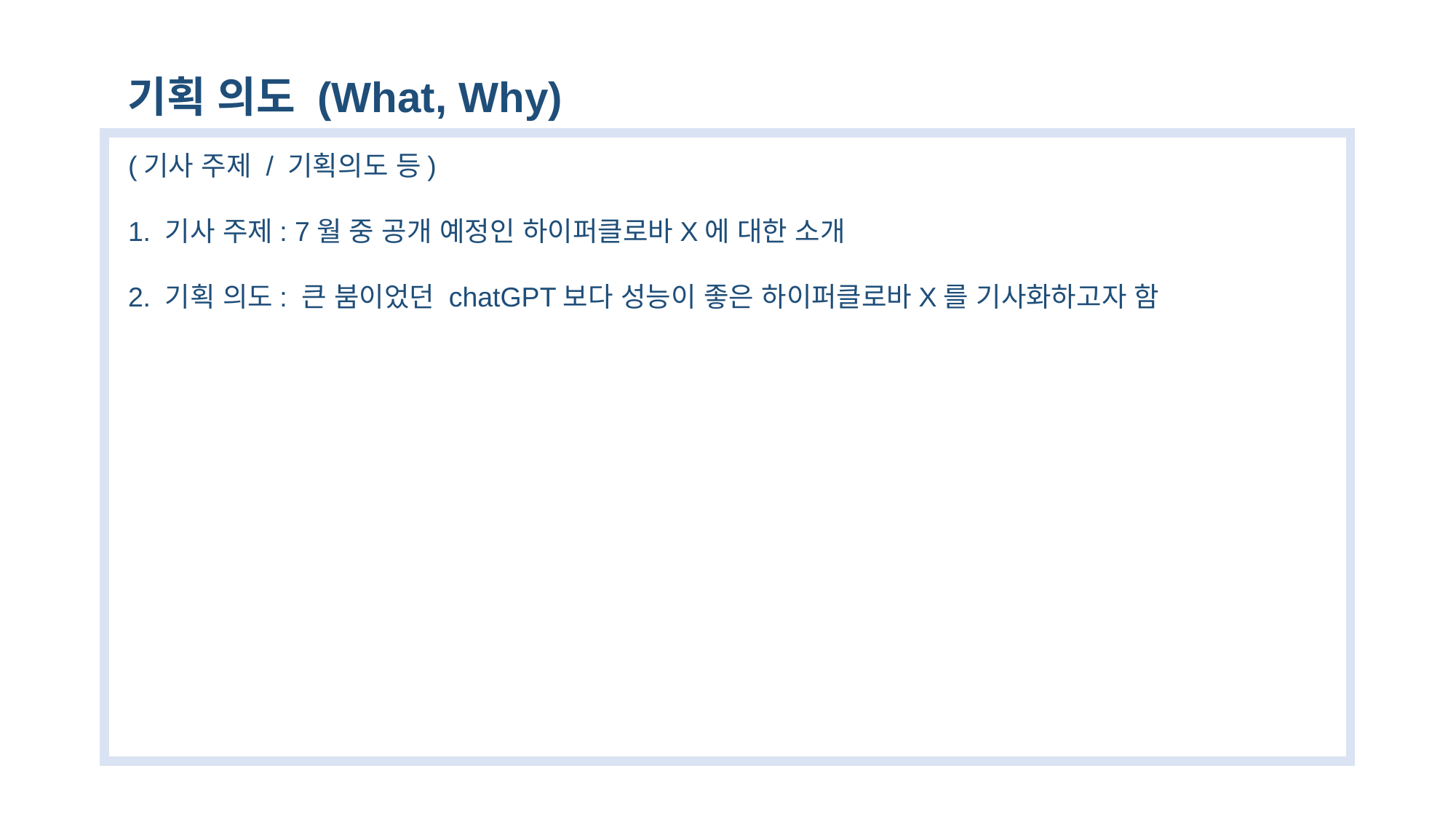

기획 의도 (What, Why)

(기사 주제 / 기획의도 등)

1. 기사 주제: 7월 중 공개 예정인 하이퍼클로바X에 대한 소개

2. 기획 의도: 큰 붐이었던 chatGPT보다 성능이 좋은 하이퍼클로바X를 기사화하고자 함